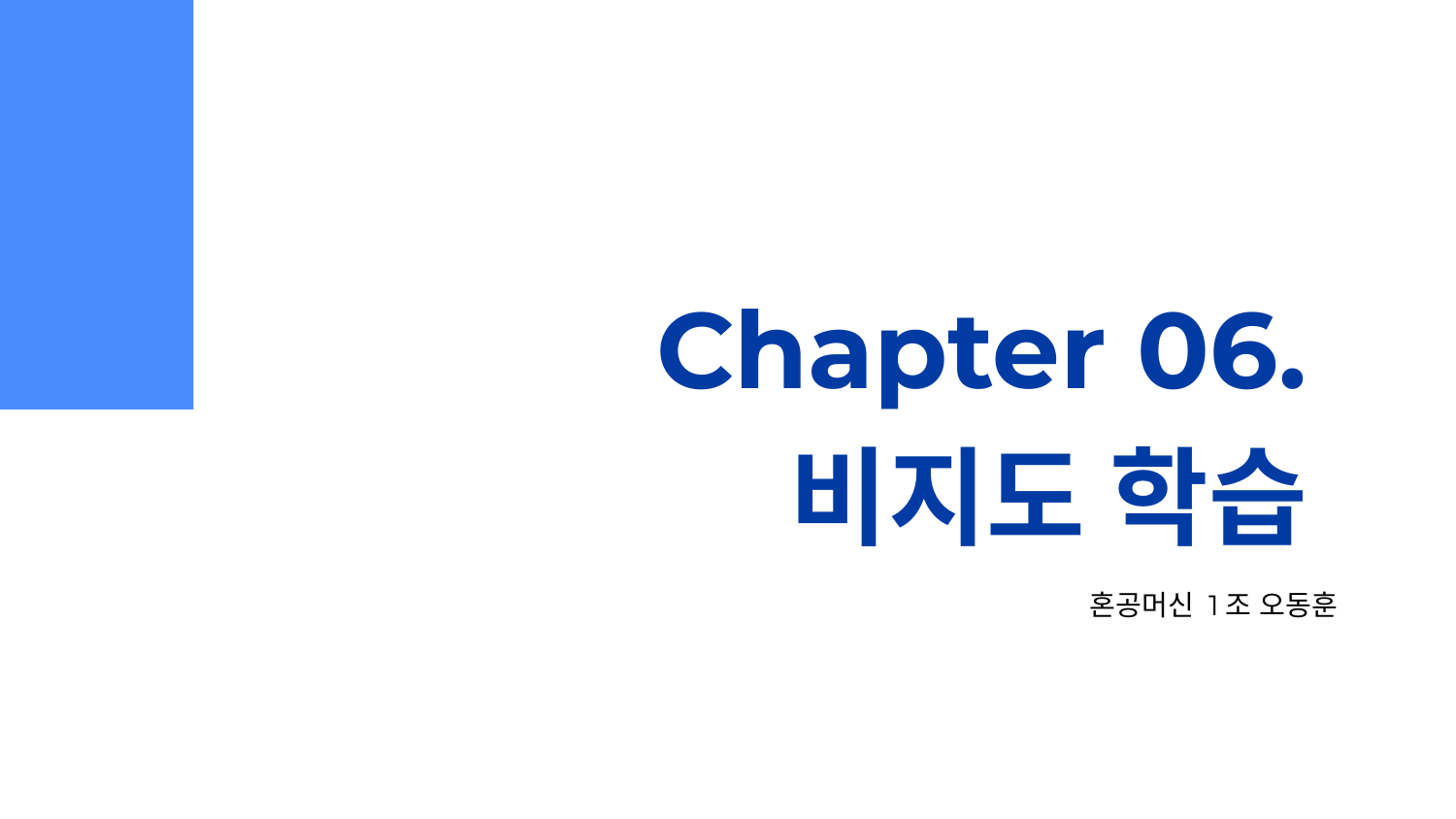

# Chapter 06.
비지도 학습
혼공머신 1조 오동훈